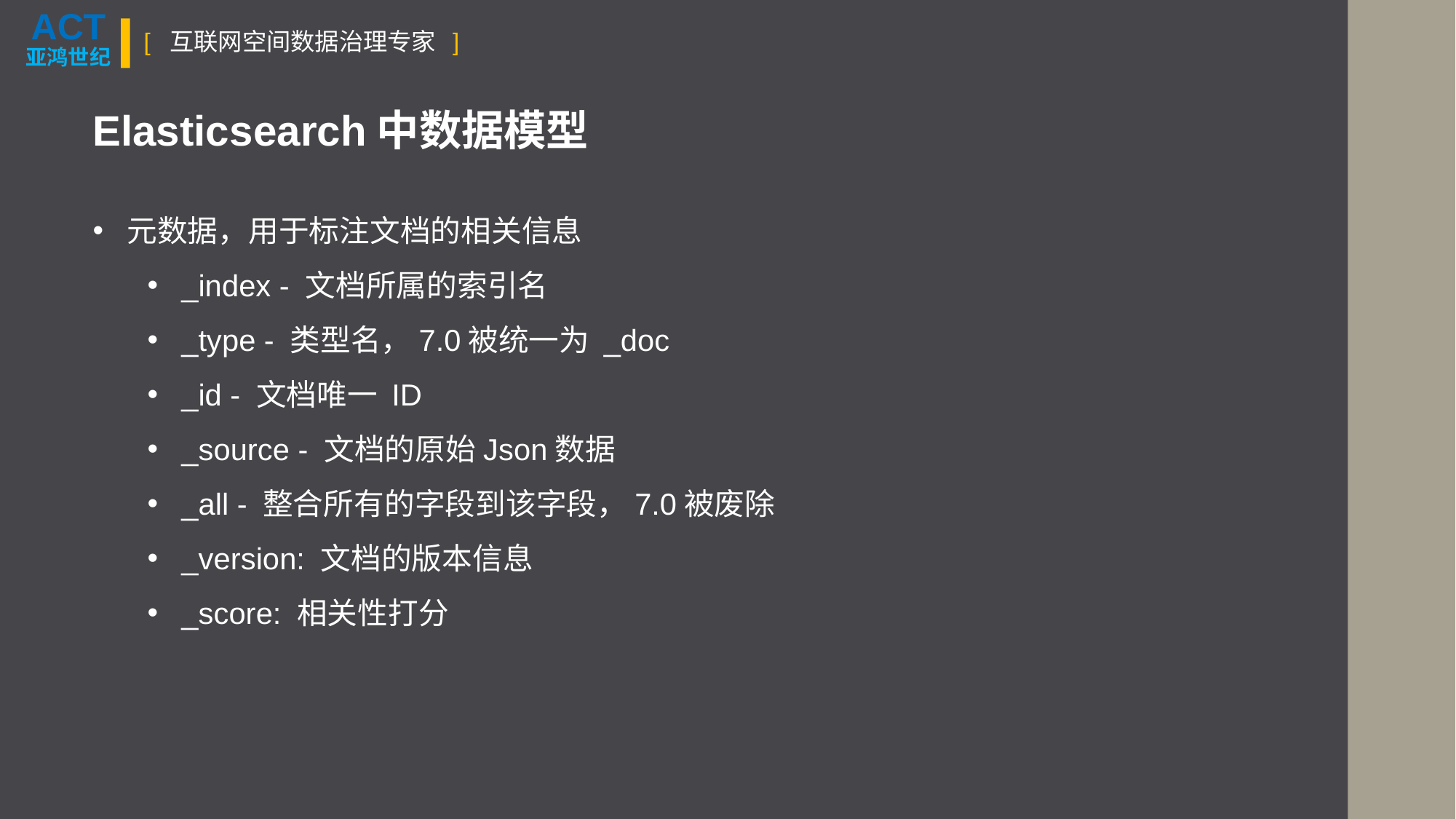

Elasticsearch中数据模型
元数据，用于标注文档的相关信息
_index - 文档所属的索引名
_type - 类型名，7.0被统一为 _doc
_id - 文档唯一 ID
_source - 文档的原始Json数据
_all - 整合所有的字段到该字段，7.0被废除
_version: 文档的版本信息
_score: 相关性打分